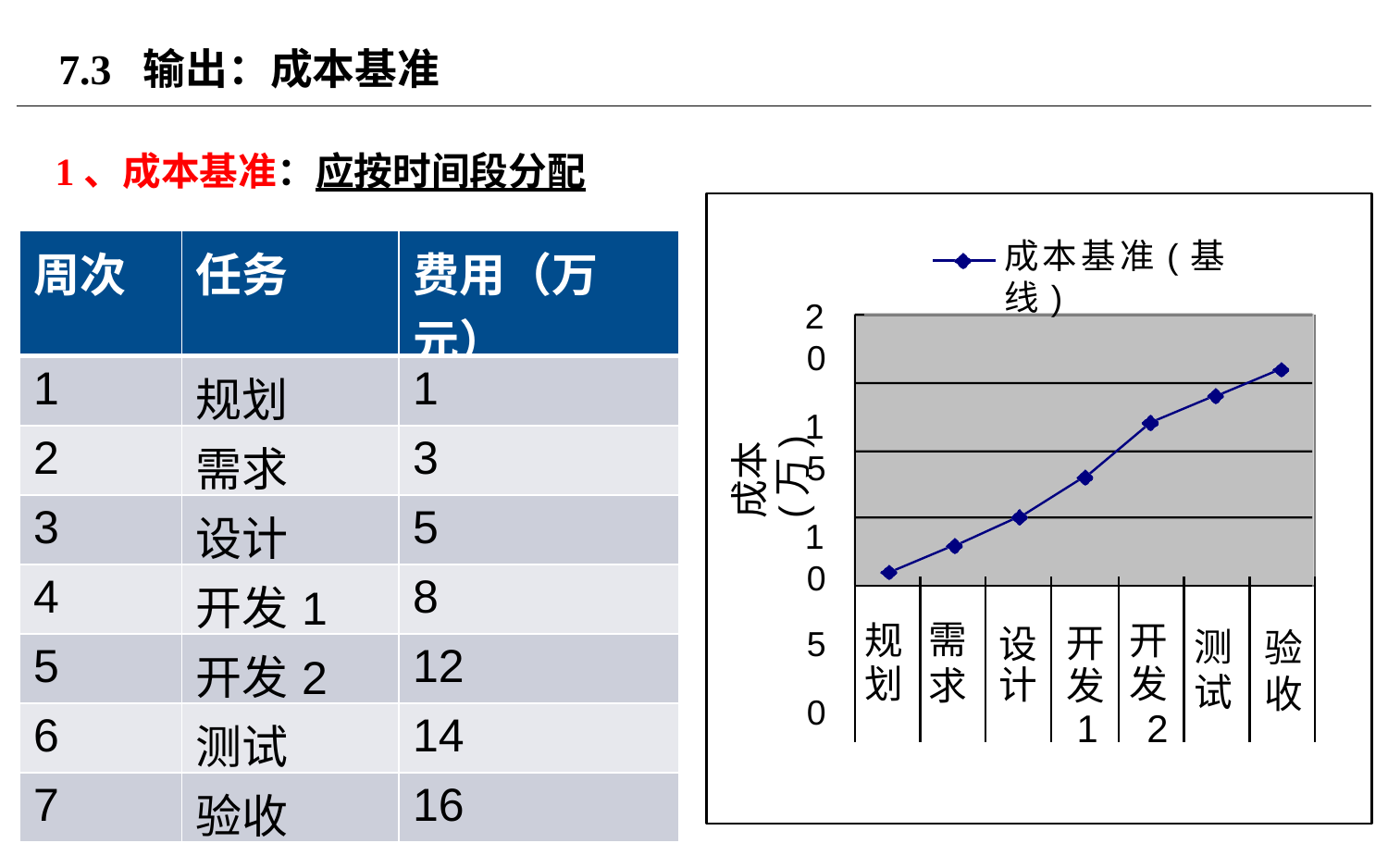

# 7.3  输出：成本基准
1、成本基准：应按时间段分配

| 周次 | 任务 | 费用（万元） |
| --- | --- | --- |
| 1 | 规划 | 1 |
| 2 | 需求 | 3 |
| 3 | 设计 | 5 |
| 4 | 开发1 | 8 |
| 5 | 开发2 | 12 |
| 6 | 测试 | 14 |
| 7 | 验收 | 16 |
成本基准(基线)

20
15
10
5
0

成本(万)

需求
设计
测试
验收
规划
开发
2
开发
 1